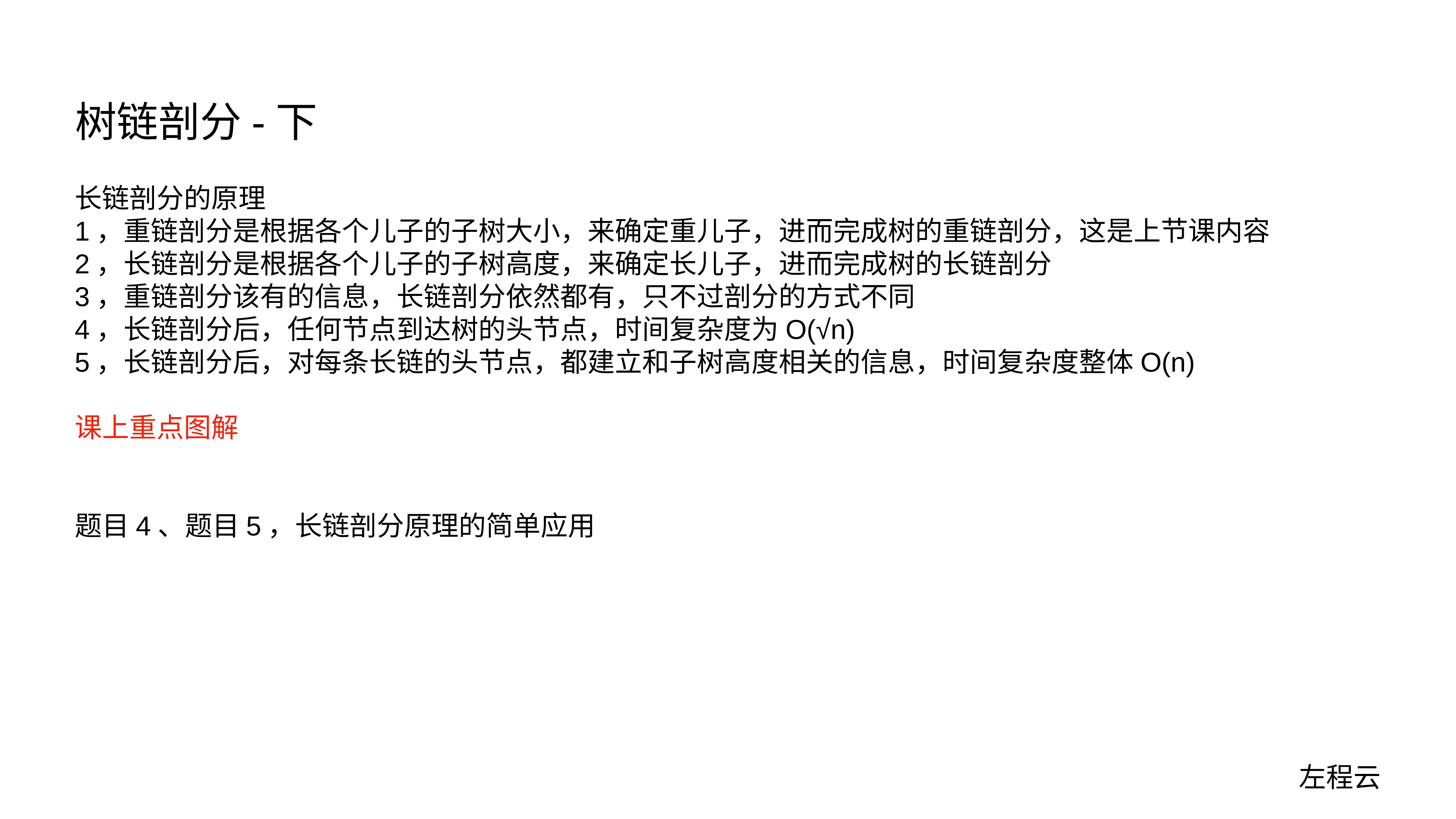

# 树链剖分-下
长链剖分的原理
1，重链剖分是根据各个儿子的子树大小，来确定重儿子，进而完成树的重链剖分，这是上节课内容
2，长链剖分是根据各个儿子的子树高度，来确定长儿子，进而完成树的长链剖分
3，重链剖分该有的信息，长链剖分依然都有，只不过剖分的方式不同
4，长链剖分后，任何节点到达树的头节点，时间复杂度为O(√n)
5，长链剖分后，对每条长链的头节点，都建立和子树高度相关的信息，时间复杂度整体O(n)

课上重点图解

题目4、题目5，长链剖分原理的简单应用
左程云